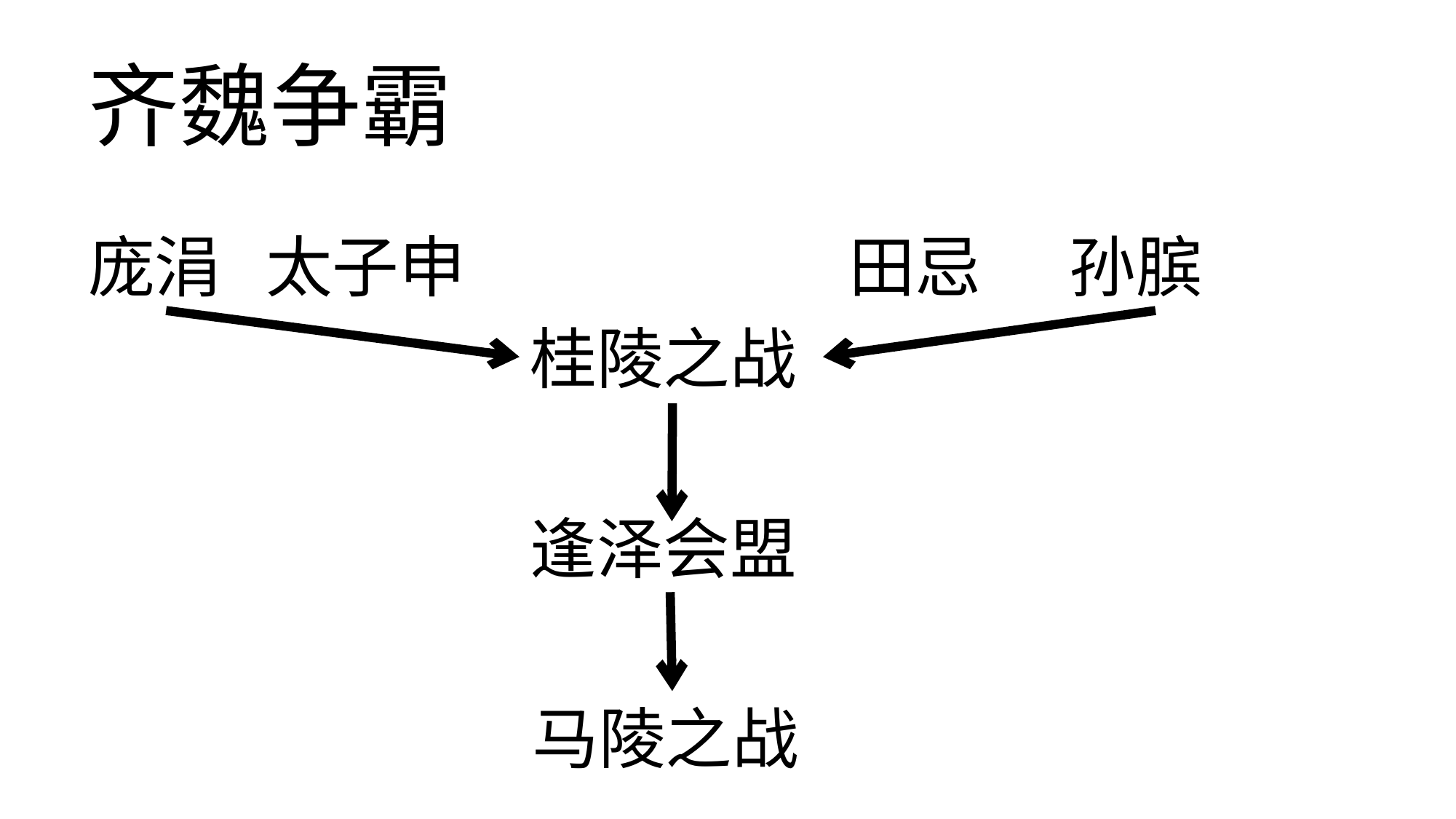

# 齐魏争霸
庞涓
太子申
田忌
孙膑
桂陵之战
逢泽会盟
马陵之战